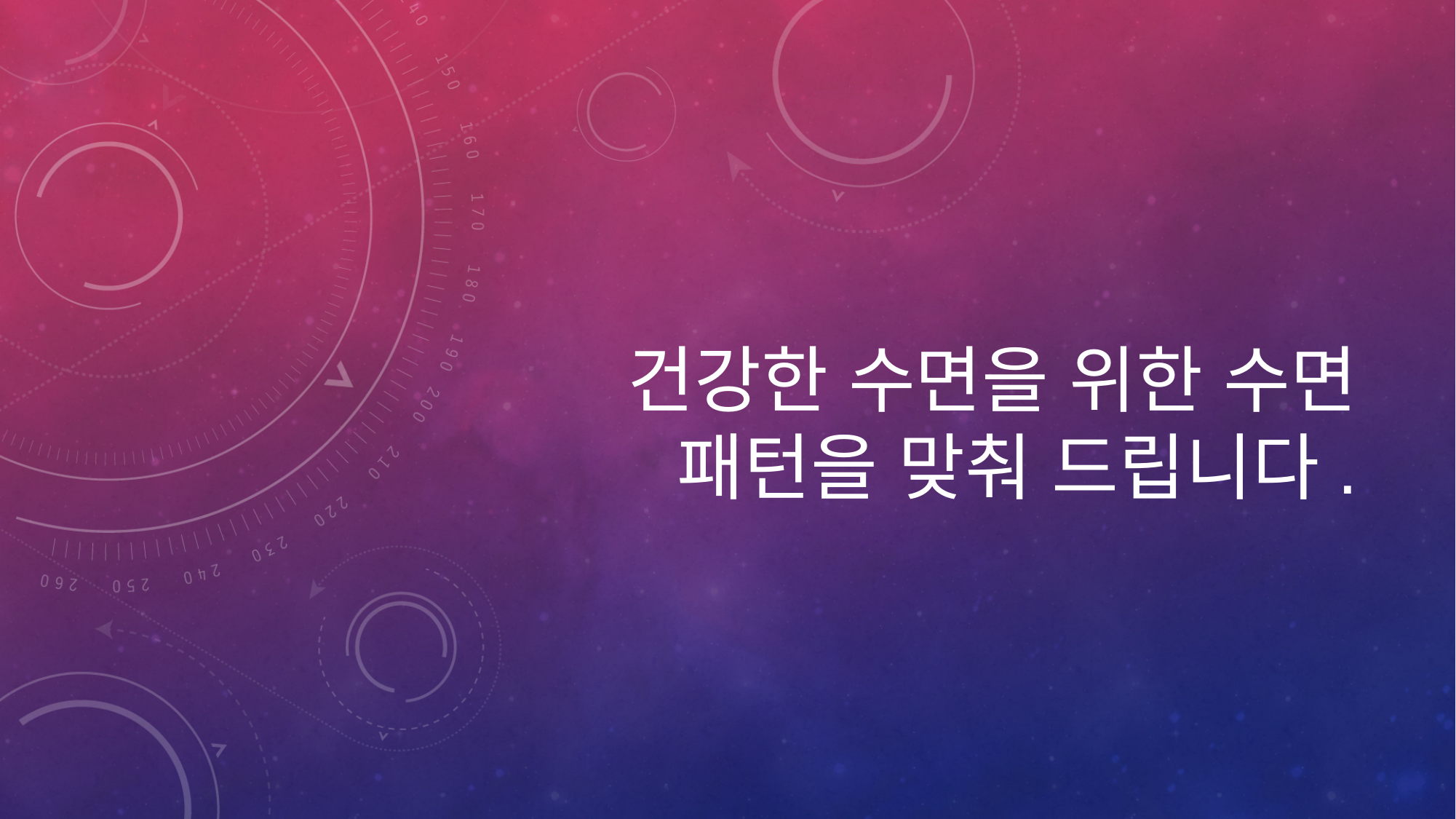

# 건강한 수면을 위한 수면 패턴을 맞춰 드립니다.